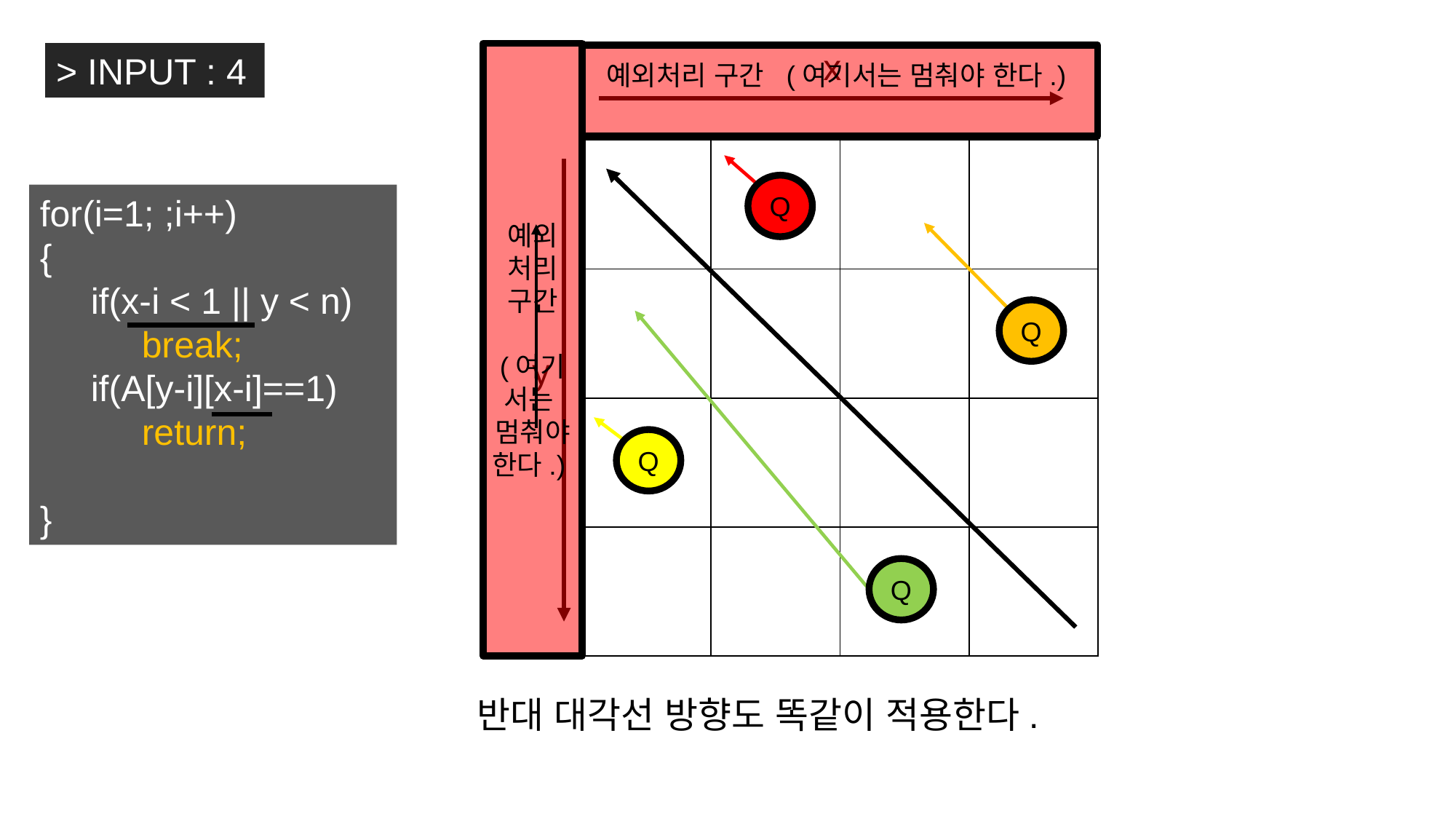

x
> INPUT : 4
예외
처리
구간

(여기
서는
멈춰야
한다.)
예외처리 구간  (여기서는 멈춰야 한다.)

|  |  |  |  |
| --- | --- | --- | --- |
|  |  |  |  |
|  |  |  |  |
|  |  |  |  |
Q
for(i=1; ;i++)
{
     if(x-i < 1 || y < n)
          break;
     if(A[y-i][x-i]==1)
          return;

}
Q
y
Q
Q
반대 대각선 방향도 똑같이 적용한다.